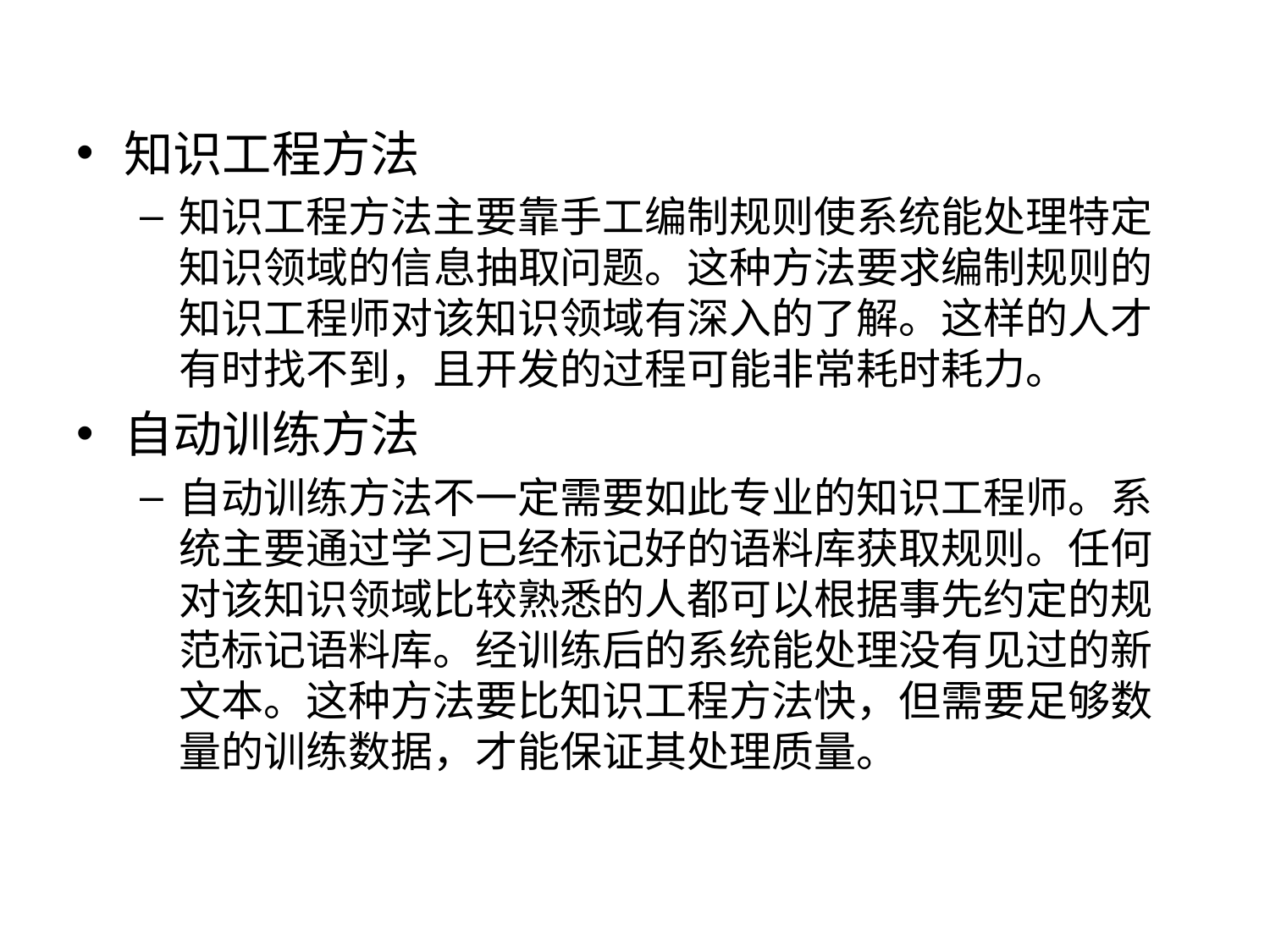

知识工程方法
知识工程方法主要靠手工编制规则使系统能处理特定知识领域的信息抽取问题。这种方法要求编制规则的知识工程师对该知识领域有深入的了解。这样的人才有时找不到，且开发的过程可能非常耗时耗力。
自动训练方法
自动训练方法不一定需要如此专业的知识工程师。系统主要通过学习已经标记好的语料库获取规则。任何对该知识领域比较熟悉的人都可以根据事先约定的规范标记语料库。经训练后的系统能处理没有见过的新文本。这种方法要比知识工程方法快，但需要足够数量的训练数据，才能保证其处理质量。